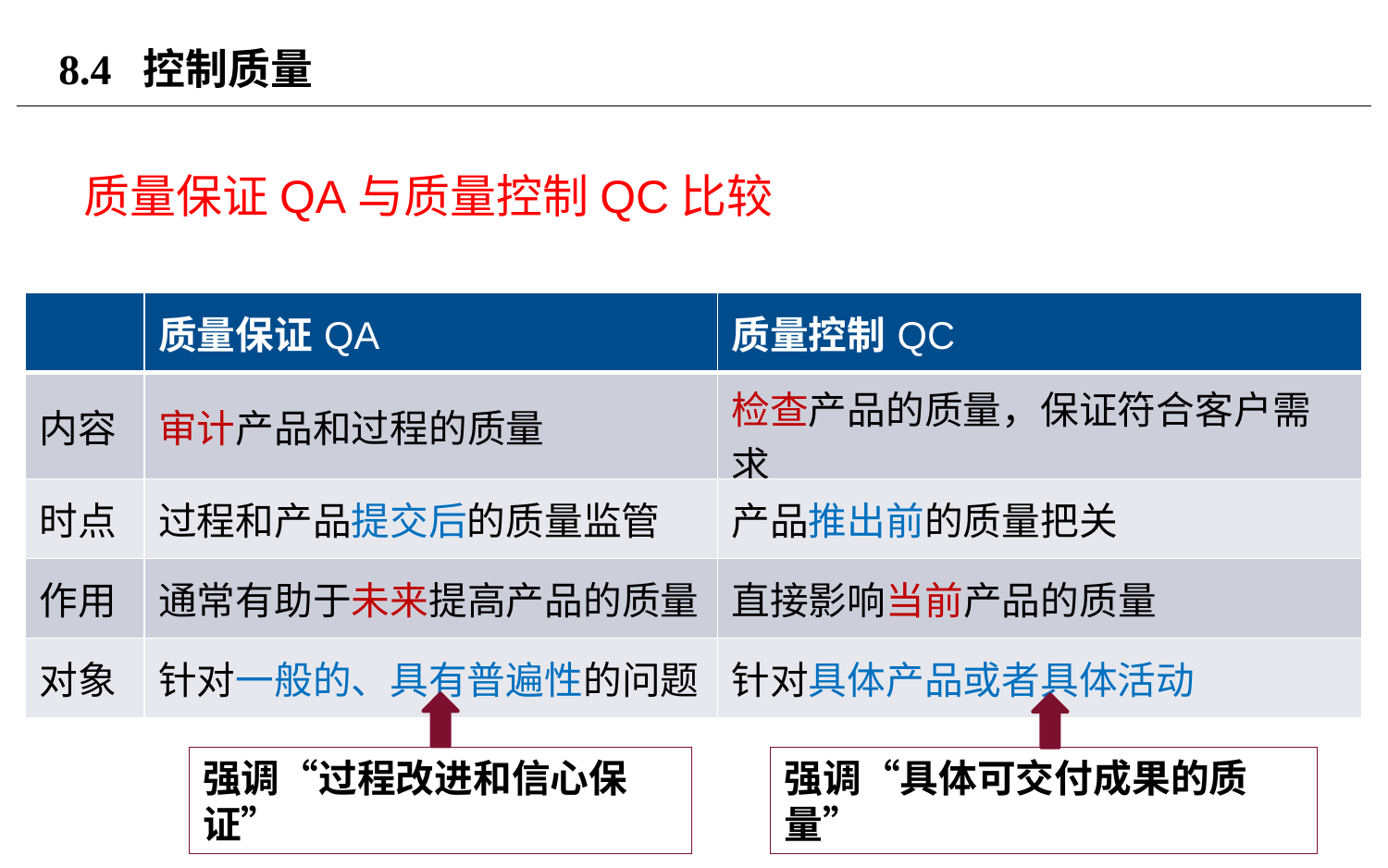

# 8.4  控制质量
质量保证QA与质量控制QC比较

|  | 质量保证QA | 质量控制QC |
| --- | --- | --- |
| 内容 | 审计产品和过程的质量 | 检查产品的质量，保证符合客户需求 |
| 时点 | 过程和产品提交后的质量监管 | 产品推出前的质量把关 |
| 作用 | 通常有助于未来提高产品的质量 | 直接影响当前产品的质量 |
| 对象 | 针对一般的、具有普遍性的问题 | 针对具体产品或者具体活动 |

强调“过程改进和信心保证”
强调“具体可交付成果的质量”